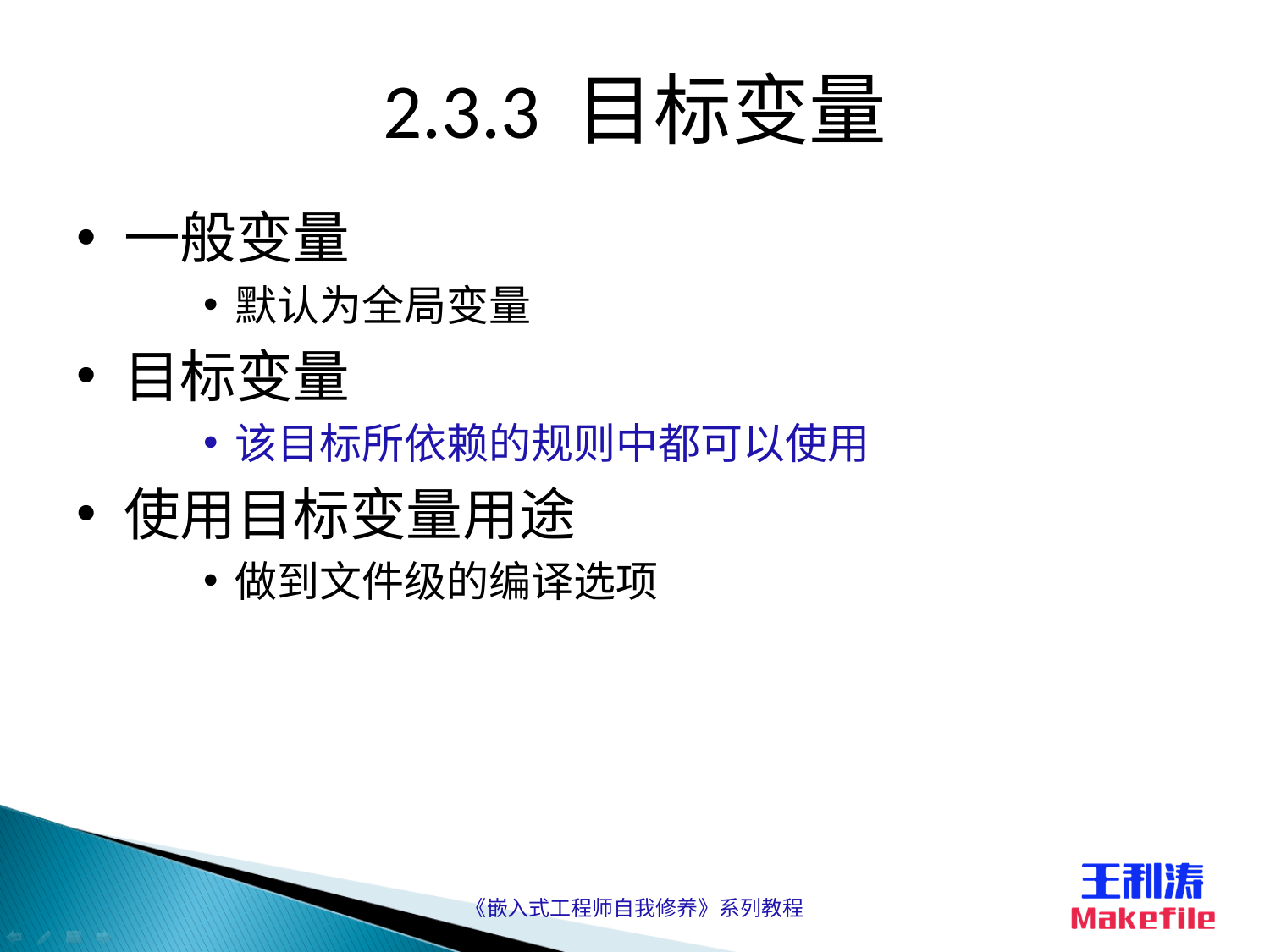

# 2.3.3 目标变量
一般变量
默认为全局变量
目标变量
该目标所依赖的规则中都可以使用
使用目标变量用途
做到文件级的编译选项

《嵌入式工程师自我修养》系列教程